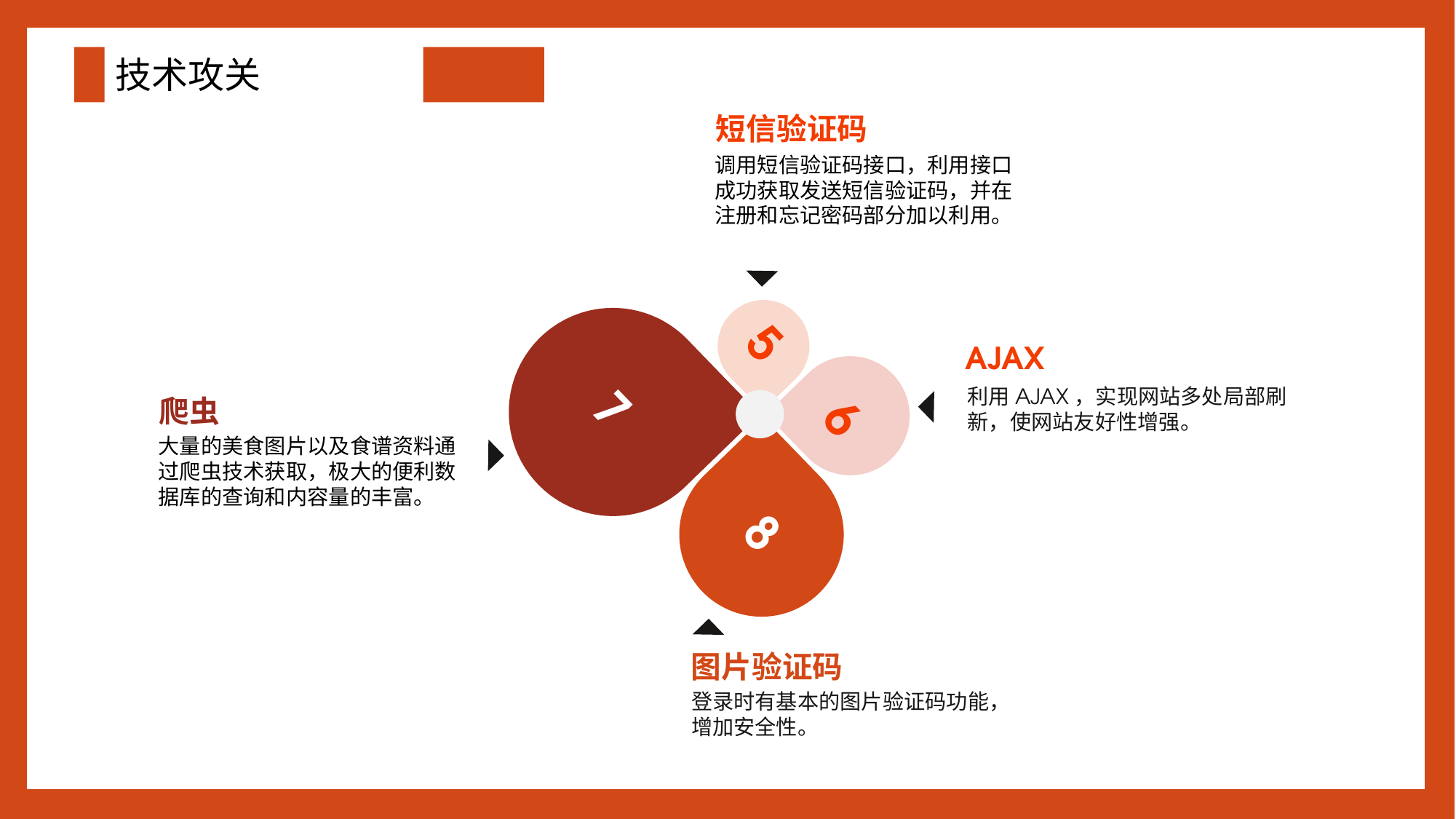

# 技术攻关
短信验证码
调用短信验证码接口，利用接口成功获取发送短信验证码，并在注册和忘记密码部分加以利用。

6
5

8
7

AJAX
利用AJAX，实现网站多处局部刷新，使网站友好性增强。
爬虫
大量的美食图片以及食谱资料通过爬虫技术获取，极大的便利数据库的查询和内容量的丰富。
图片验证码
登录时有基本的图片验证码功能，增加安全性。